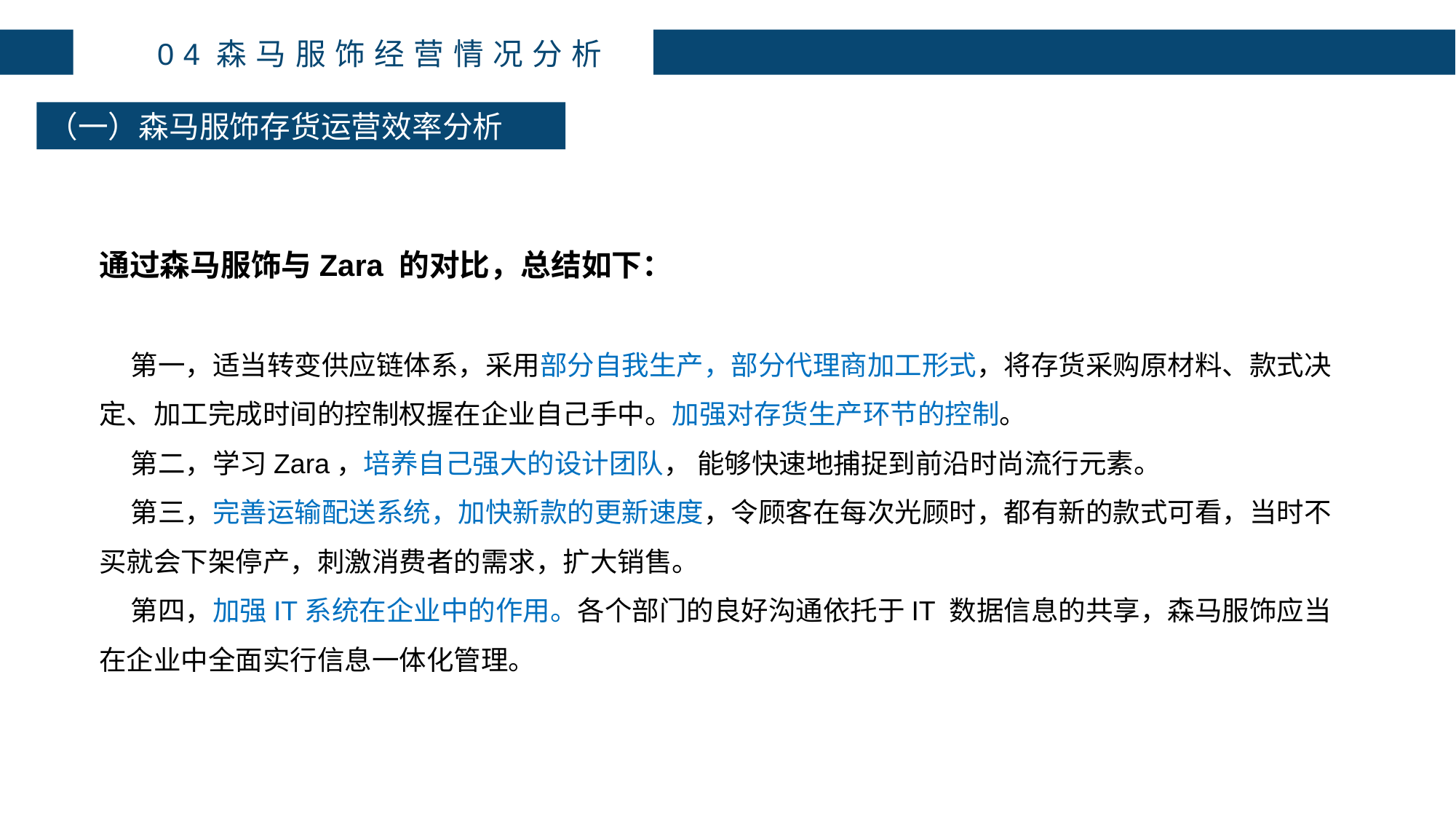

04森马服饰经营情况分析

（一）森马服饰存货运营效率分析
通过森马服饰与Zara 的对比，总结如下：

    第一，适当转变供应链体系，采用部分自我生产，部分代理商加工形式，将存货采购原材料、款式决定、加工完成时间的控制权握在企业自己手中。加强对存货生产环节的控制。
    第二，学习Zara，培养自己强大的设计团队， 能够快速地捕捉到前沿时尚流行元素。
    第三，完善运输配送系统，加快新款的更新速度，令顾客在每次光顾时，都有新的款式可看，当时不买就会下架停产，刺激消费者的需求，扩大销售。
    第四，加强IT系统在企业中的作用。各个部门的良好沟通依托于IT 数据信息的共享，森马服饰应当在企业中全面实行信息一体化管理。